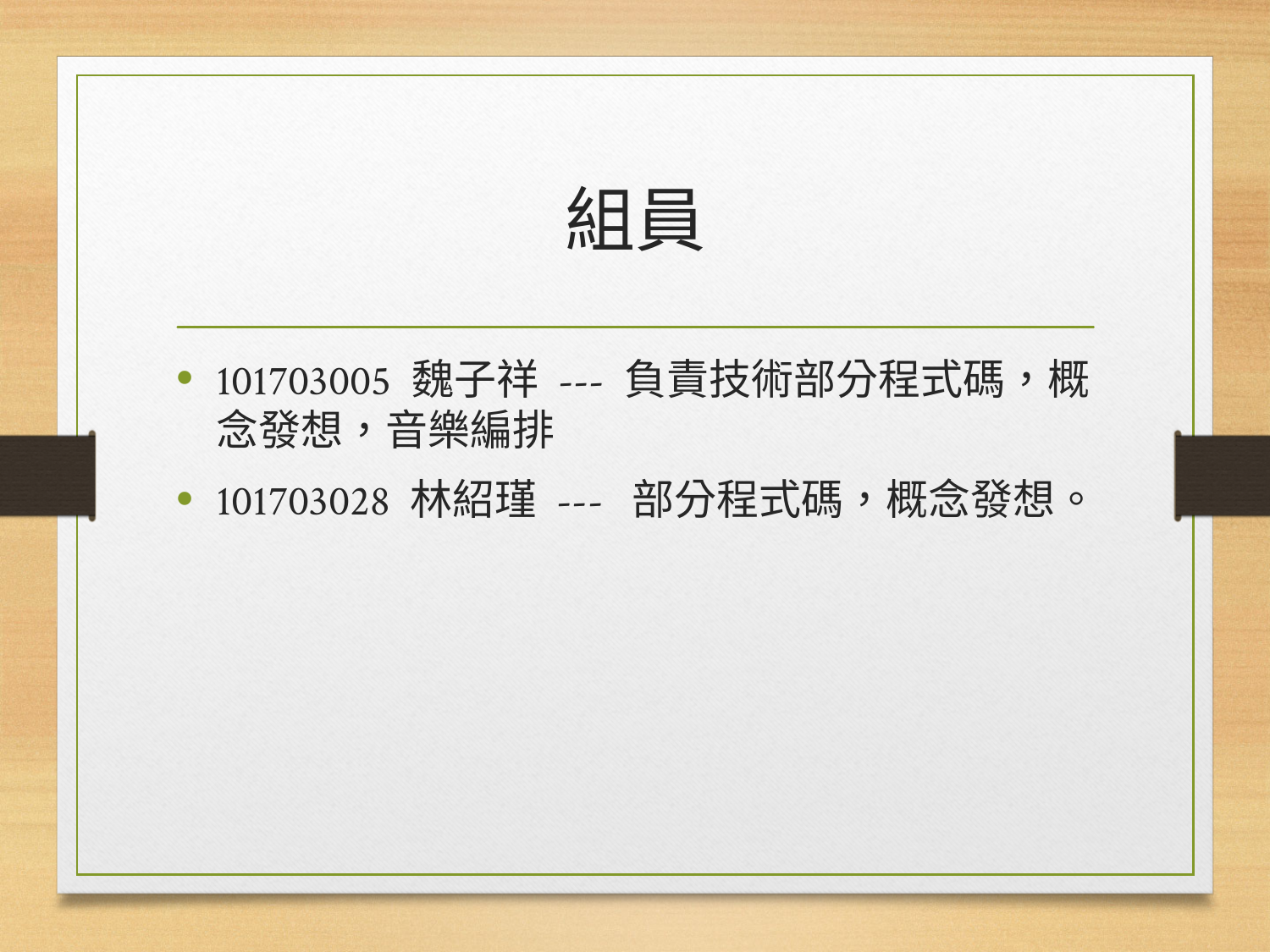

# 組員
101703005 魏子祥 --- 負責技術部分程式碼，概念發想，音樂編排
101703028 林紹瑾 ---  部分程式碼，概念發想。